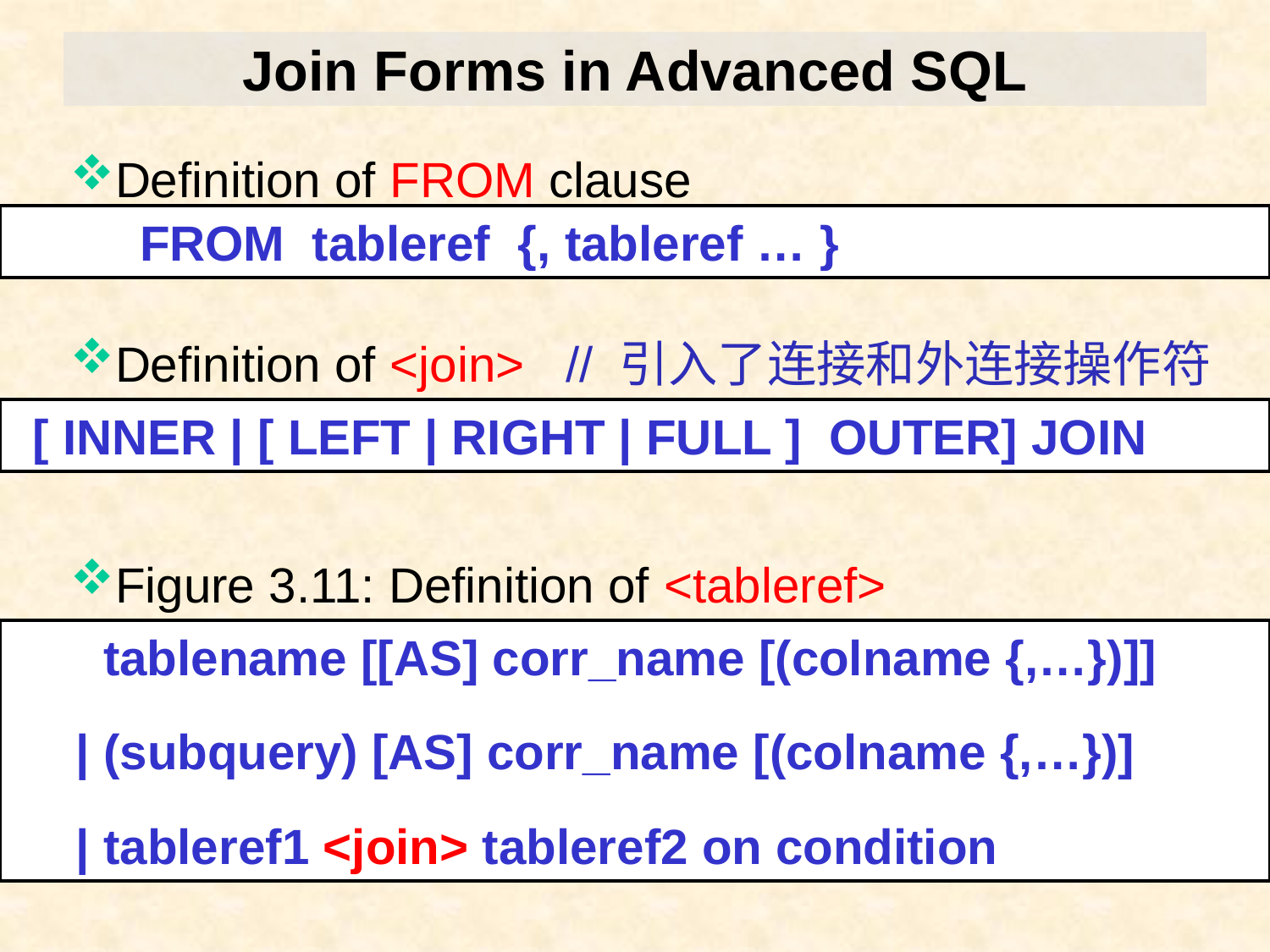

# Join Forms in Advanced SQL
Definition of FROM clause
FROM  tableref  {, tableref … }
Definition of <join>   // 引入了连接和外连接操作符
[ INNER | [ LEFT | RIGHT | FULL ]  OUTER] JOIN
Figure 3.11: Definition of <tableref>
  tablename [[AS] corr_name [(colname {,…})]]
| (subquery) [AS] corr_name [(colname {,…})]
| tableref1 <join> tableref2 on condition